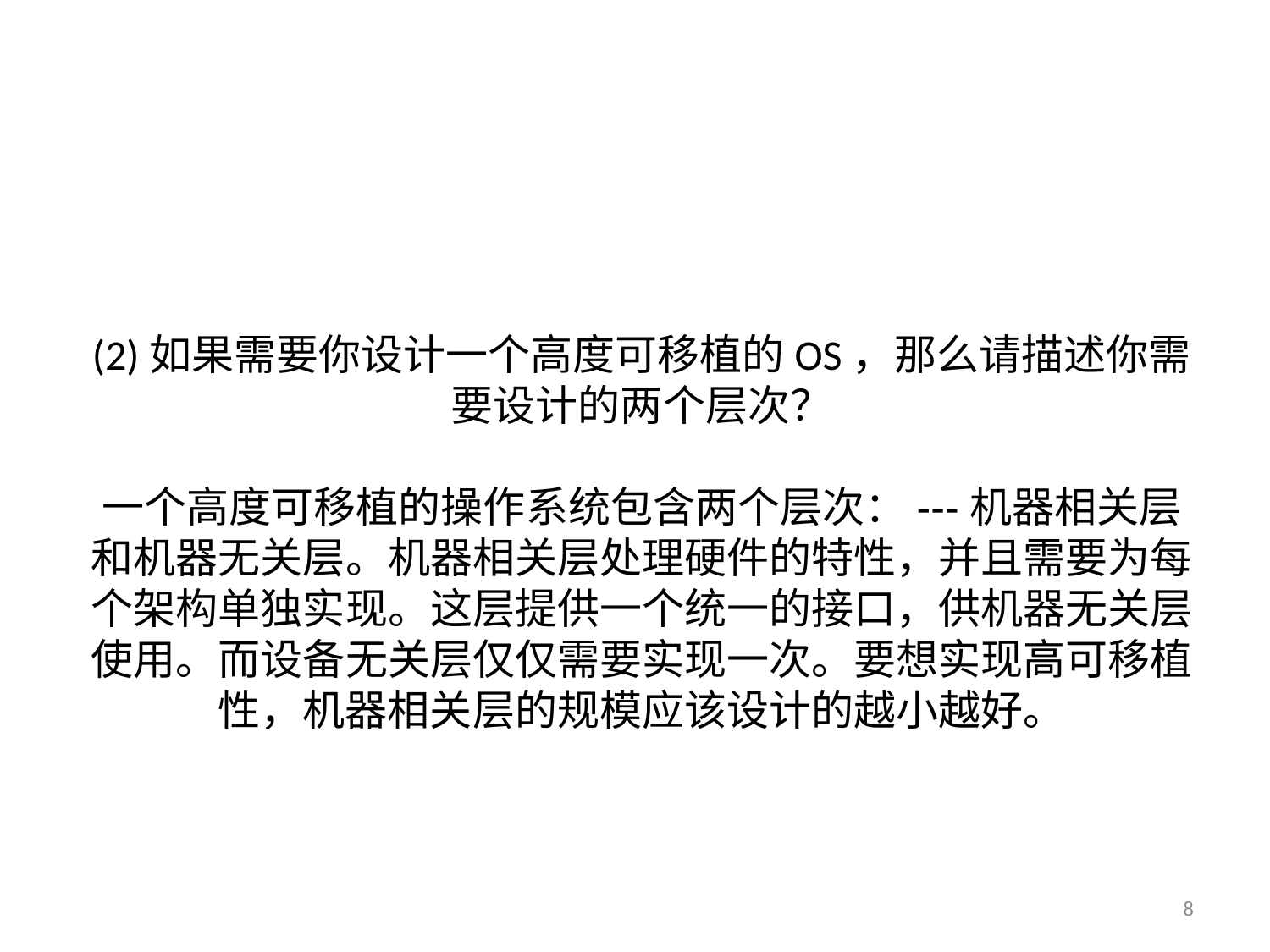

# (2)如果需要你设计一个高度可移植的OS，那么请描述你需要设计的两个层次？ 一个高度可移植的操作系统包含两个层次：---机器相关层和机器无关层。机器相关层处理硬件的特性，并且需要为每个架构单独实现。这层提供一个统一的接口，供机器无关层使用。而设备无关层仅仅需要实现一次。要想实现高可移植性，机器相关层的规模应该设计的越小越好。
8